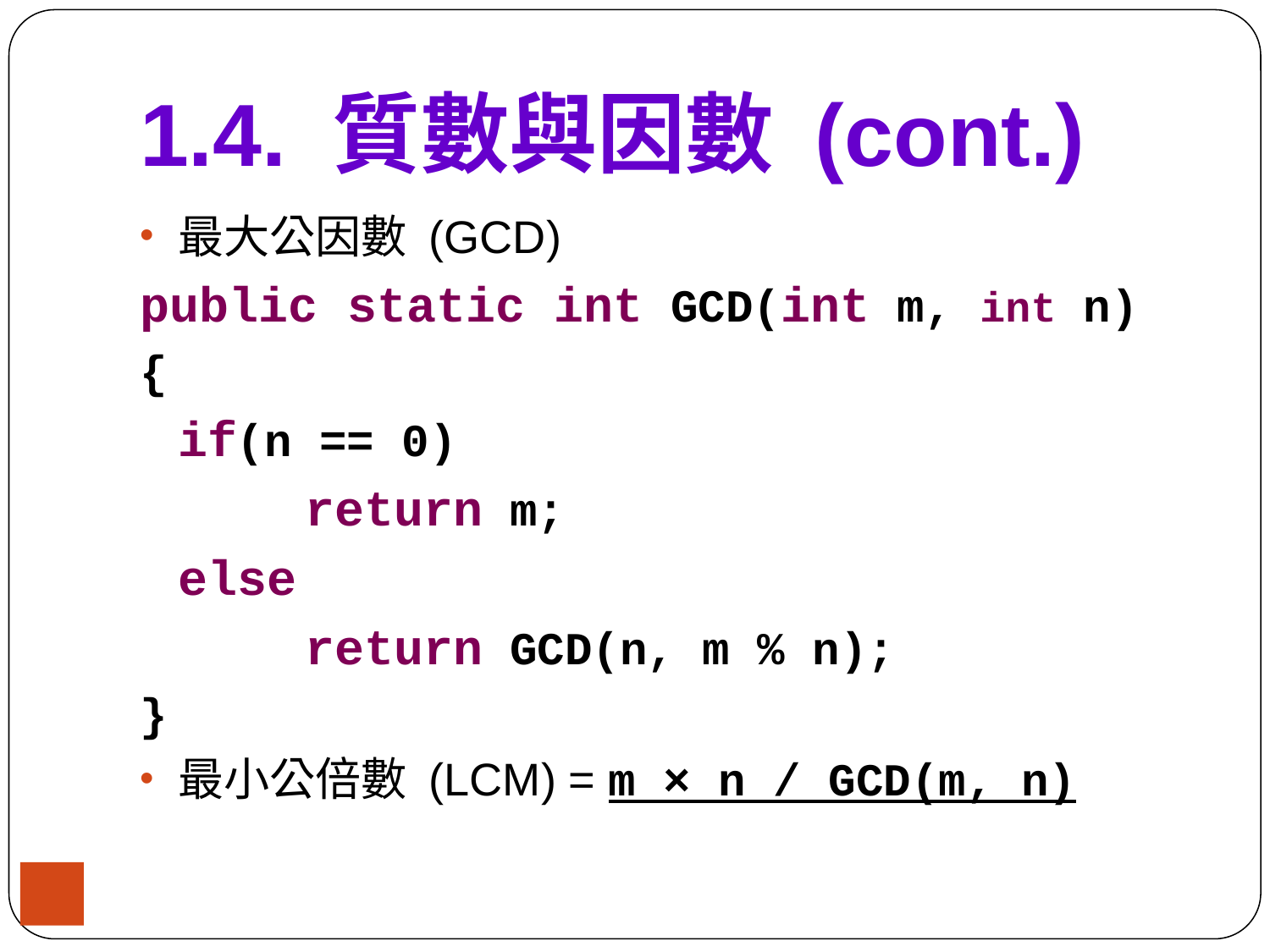

# 1.4. 質數與因數 (cont.)
最大公因數 (GCD)
public static int GCD(int m, int n)
{
	if(n == 0)
		return m;
	else
		return GCD(n, m % n);
}
最小公倍數 (LCM) = m × n / GCD(m, n)